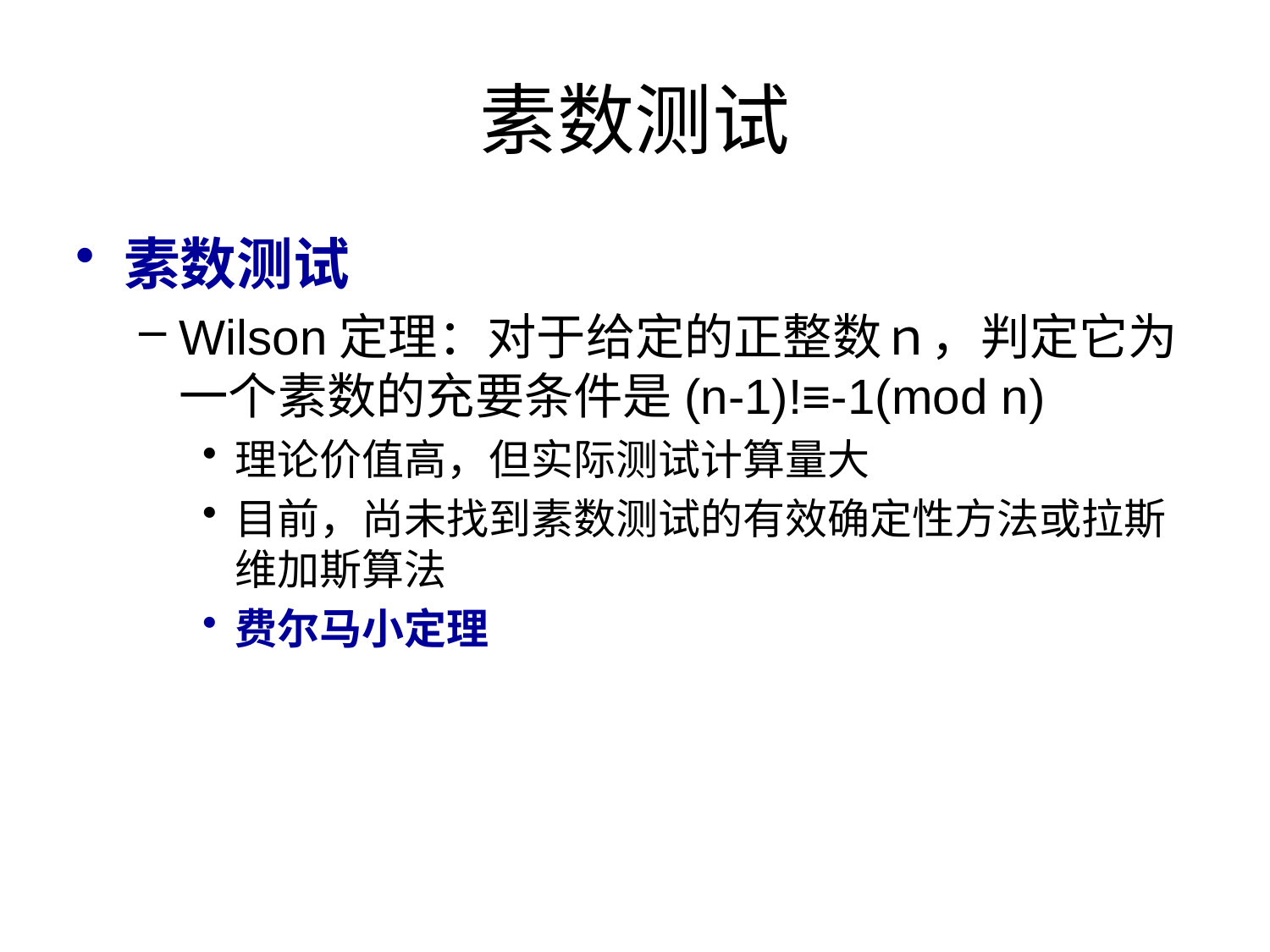

# 素数测试
素数测试
Wilson定理：对于给定的正整数ｎ，判定它为一个素数的充要条件是(n-1)!≡-1(mod n)
理论价值高，但实际测试计算量大
目前，尚未找到素数测试的有效确定性方法或拉斯维加斯算法
费尔马小定理